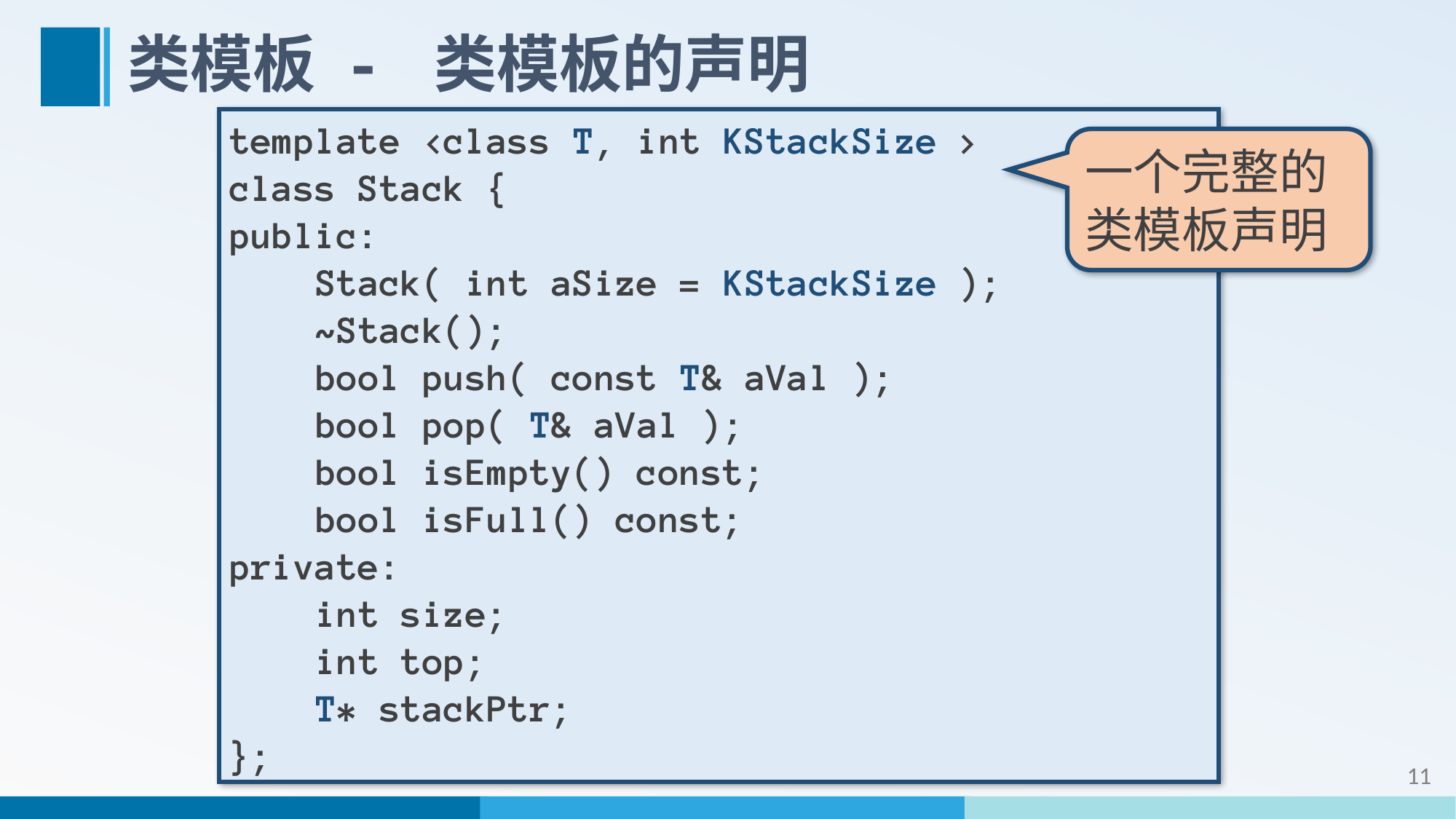

# 类模板 - 类模板的声明
template <class T, int KStackSize >
class Stack {
public:
    Stack( int aSize = KStackSize );
    ~Stack();
    bool push( const T& aVal );
    bool pop( T& aVal );
    bool isEmpty() const;
    bool isFull() const;
private:
    int size;
    int top;
    T* stackPtr;
};
一个完整的类模板声明